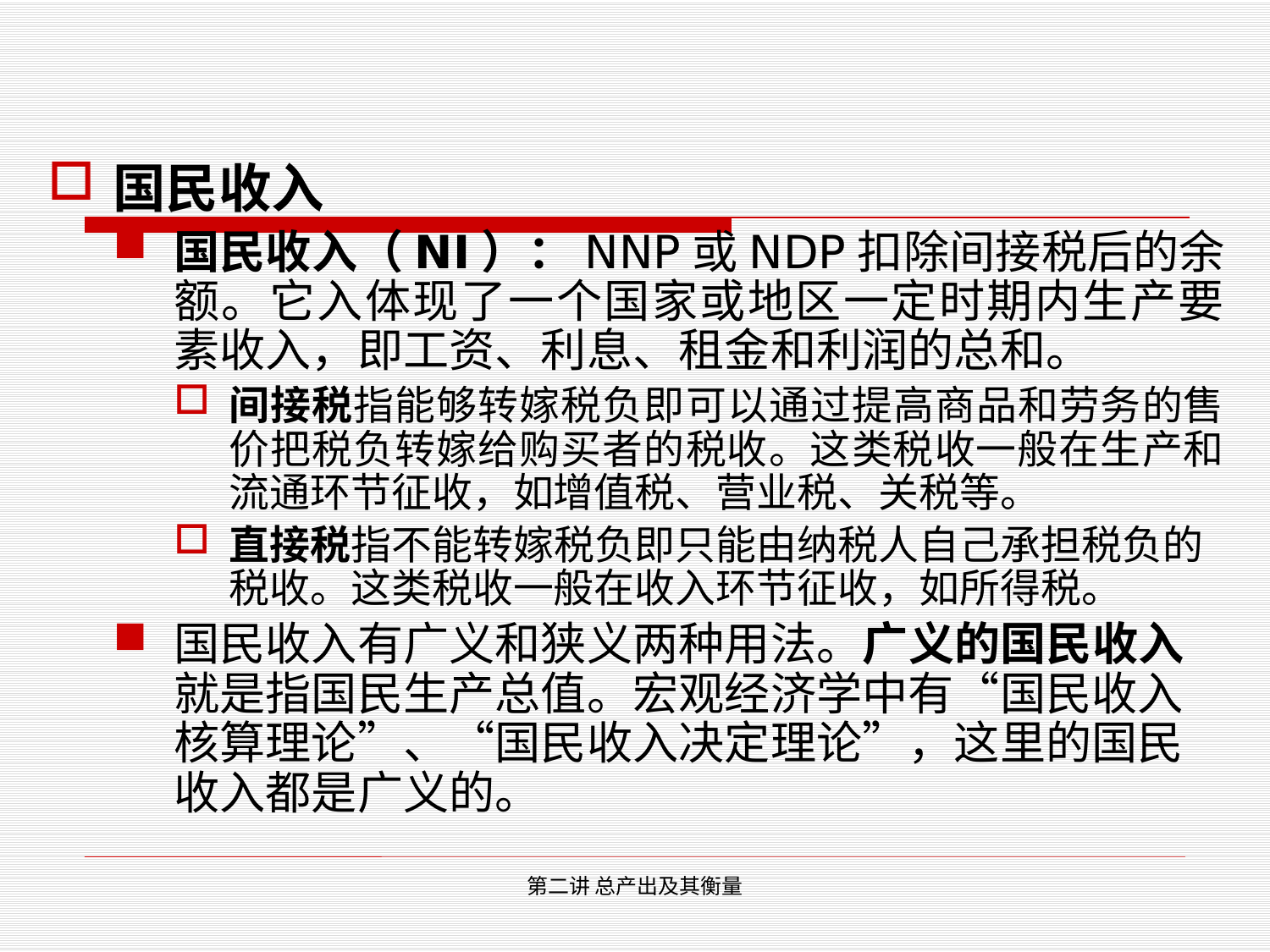

国民收入
国民收入（NI）：NNP或NDP扣除间接税后的余额。它入体现了一个国家或地区一定时期内生产要素收入，即工资、利息、租金和利润的总和。
间接税指能够转嫁税负即可以通过提高商品和劳务的售价把税负转嫁给购买者的税收。这类税收一般在生产和流通环节征收，如增值税、营业税、关税等。
直接税指不能转嫁税负即只能由纳税人自己承担税负的税收。这类税收一般在收入环节征收，如所得税。
国民收入有广义和狭义两种用法。广义的国民收入就是指国民生产总值。宏观经济学中有“国民收入核算理论”、“国民收入决定理论”，这里的国民收入都是广义的。
第二讲 总产出及其衡量